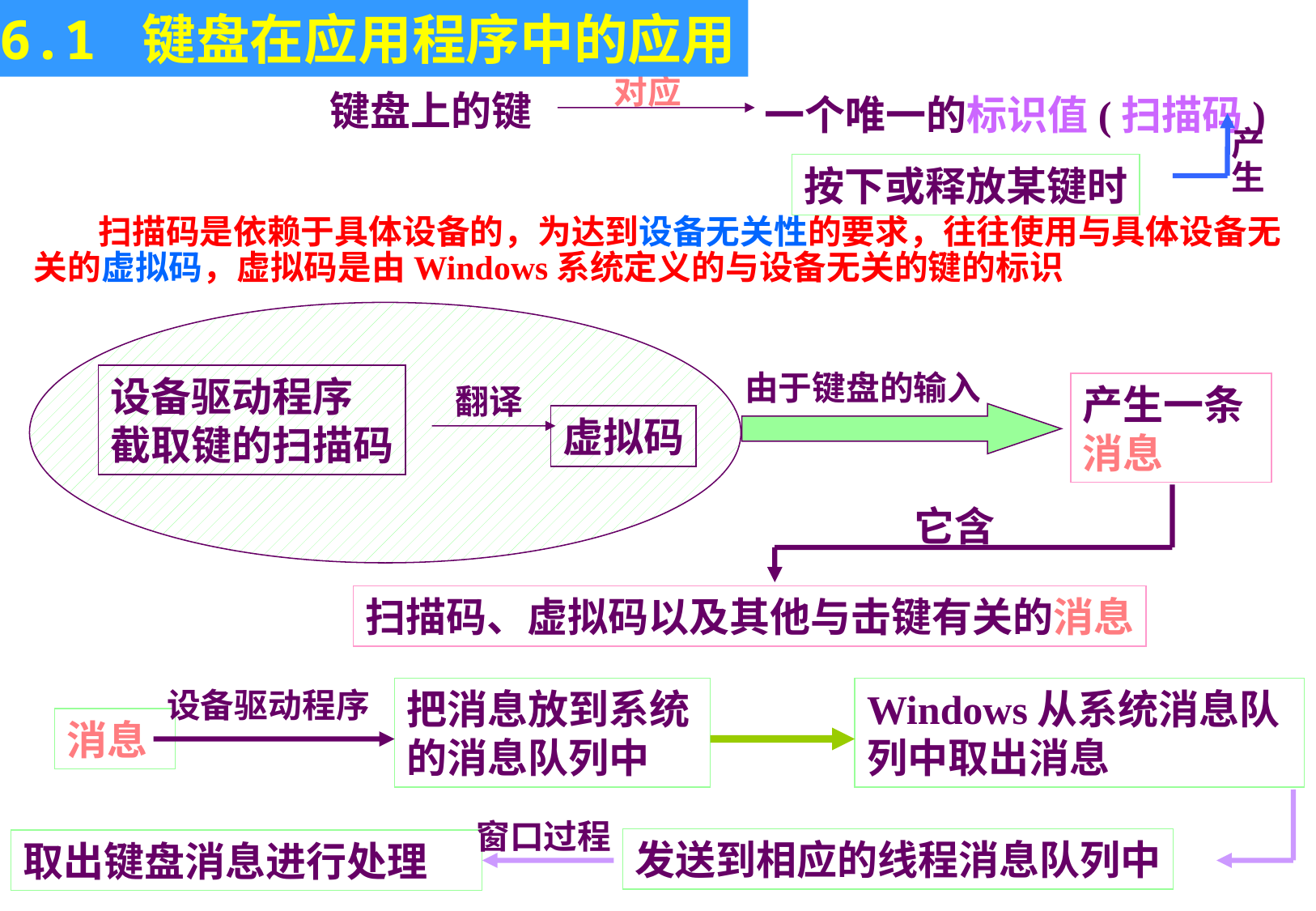

6.1 键盘在应用程序中的应用
对应
键盘上的键
一个唯一的标识值(扫描码)

产
生
按下或释放某键时
      扫描码是依赖于具体设备的，为达到设备无关性的要求，往往使用与具体设备无关的虚拟码，虚拟码是由Windows系统定义的与设备无关的键的标识

由于键盘的输入
设备驱动程序
截取键的扫描码
产生一条消息
翻译

虚拟码

它含
扫描码、虚拟码以及其他与击键有关的消息
设备驱动程序
把消息放到系统的消息队列中
Windows从系统消息队列中取出消息
消息

窗口过程
发送到相应的线程消息队列中
取出键盘消息进行处理